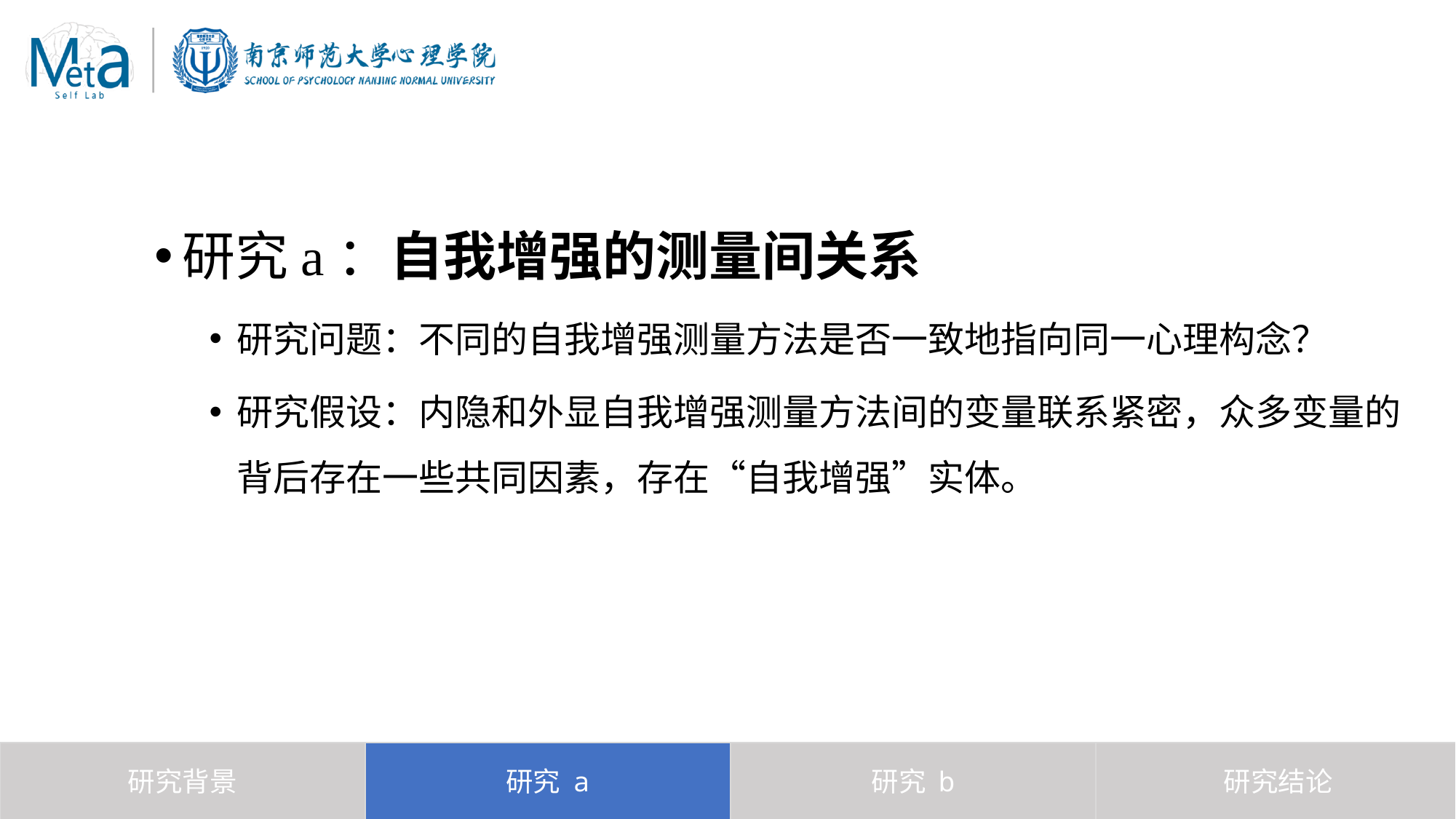

研究a：自我增强的测量间关系
研究问题：不同的自我增强测量方法是否一致地指向同一心理构念？
研究假设：内隐和外显自我增强测量方法间的变量联系紧密，众多变量的背后存在一些共同因素，存在“自我增强”实体。

研究背景
研究 a
研究 b
研究结论